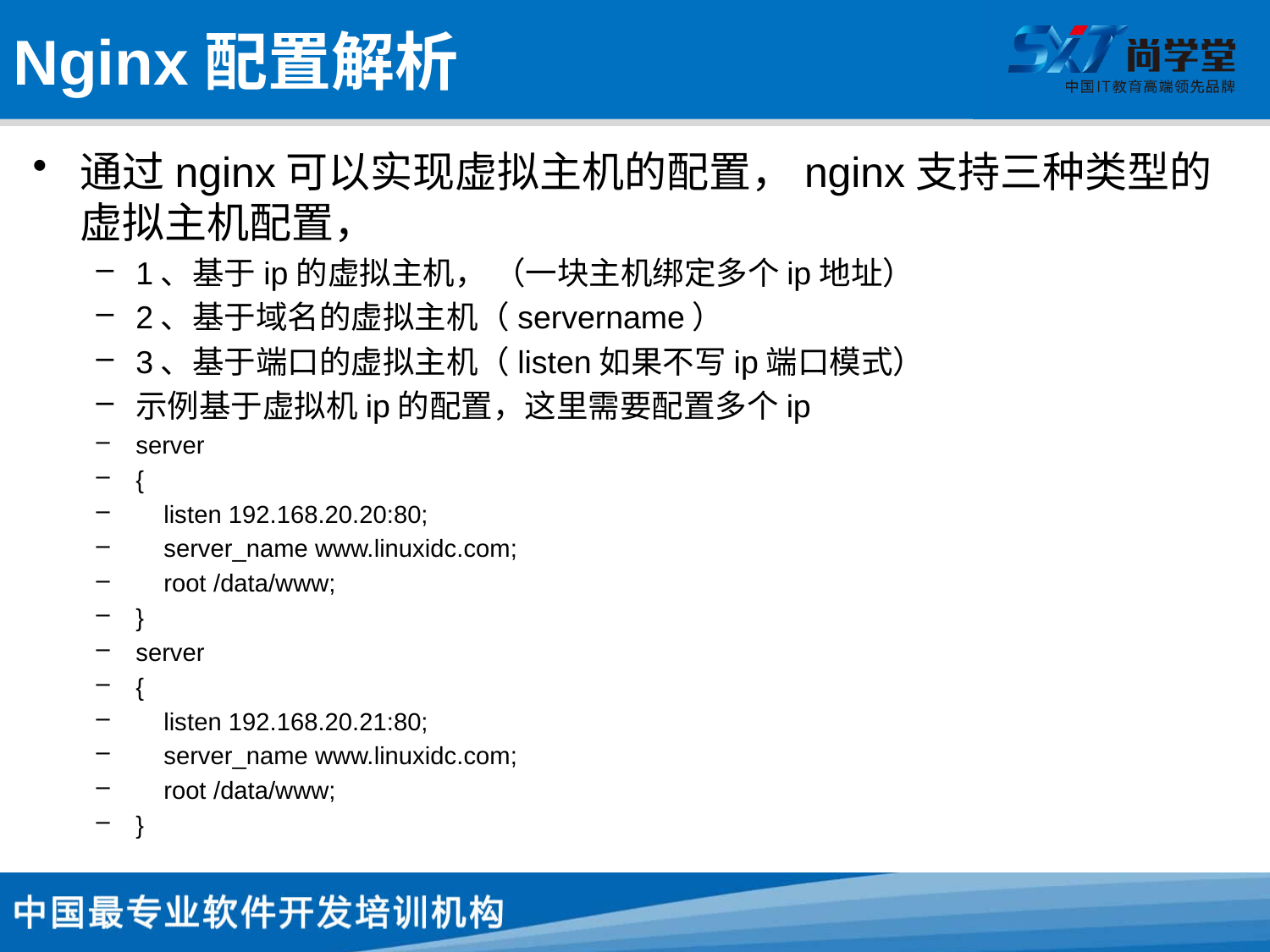

# Nginx配置解析
通过nginx可以实现虚拟主机的配置，nginx支持三种类型的虚拟主机配置，
1、基于ip的虚拟主机， （一块主机绑定多个ip地址）
2、基于域名的虚拟主机（servername）
3、基于端口的虚拟主机（listen如果不写ip端口模式）
示例基于虚拟机ip的配置，这里需要配置多个ip
server
{
    listen 192.168.20.20:80;
    server_name www.linuxidc.com;
    root /data/www;
}
server
{
    listen 192.168.20.21:80;
    server_name www.linuxidc.com;
    root /data/www;
}